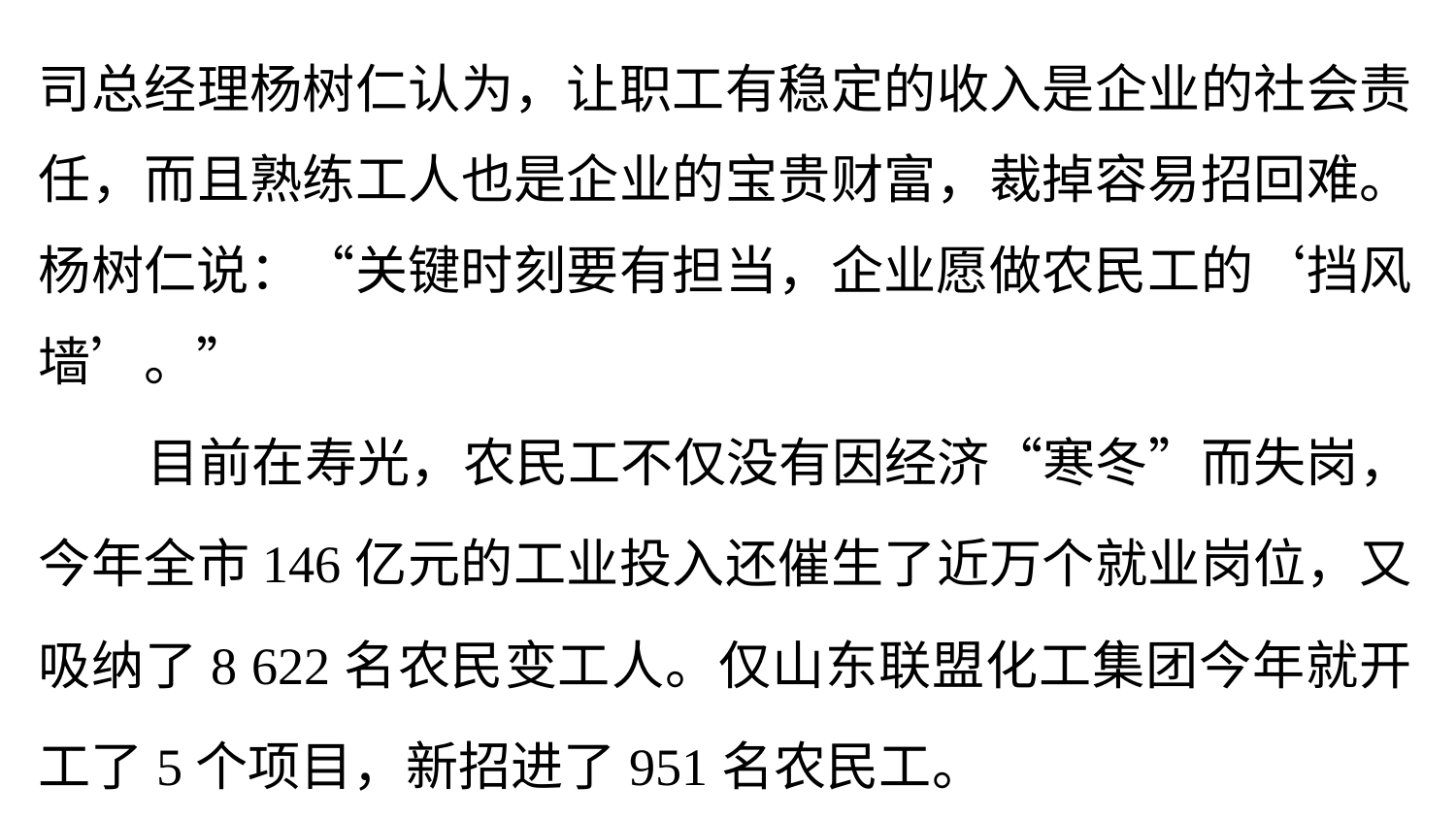

司总经理杨树仁认为，让职工有稳定的收入是企业的社会责任，而且熟练工人也是企业的宝贵财富，裁掉容易招回难。杨树仁说：“关键时刻要有担当，企业愿做农民工的‘挡风墙’。”
        目前在寿光，农民工不仅没有因经济“寒冬”而失岗，今年全市146亿元的工业投入还催生了近万个就业岗位，又吸纳了8 622名农民变工人。仅山东联盟化工集团今年就开工了5个项目，新招进了951名农民工。